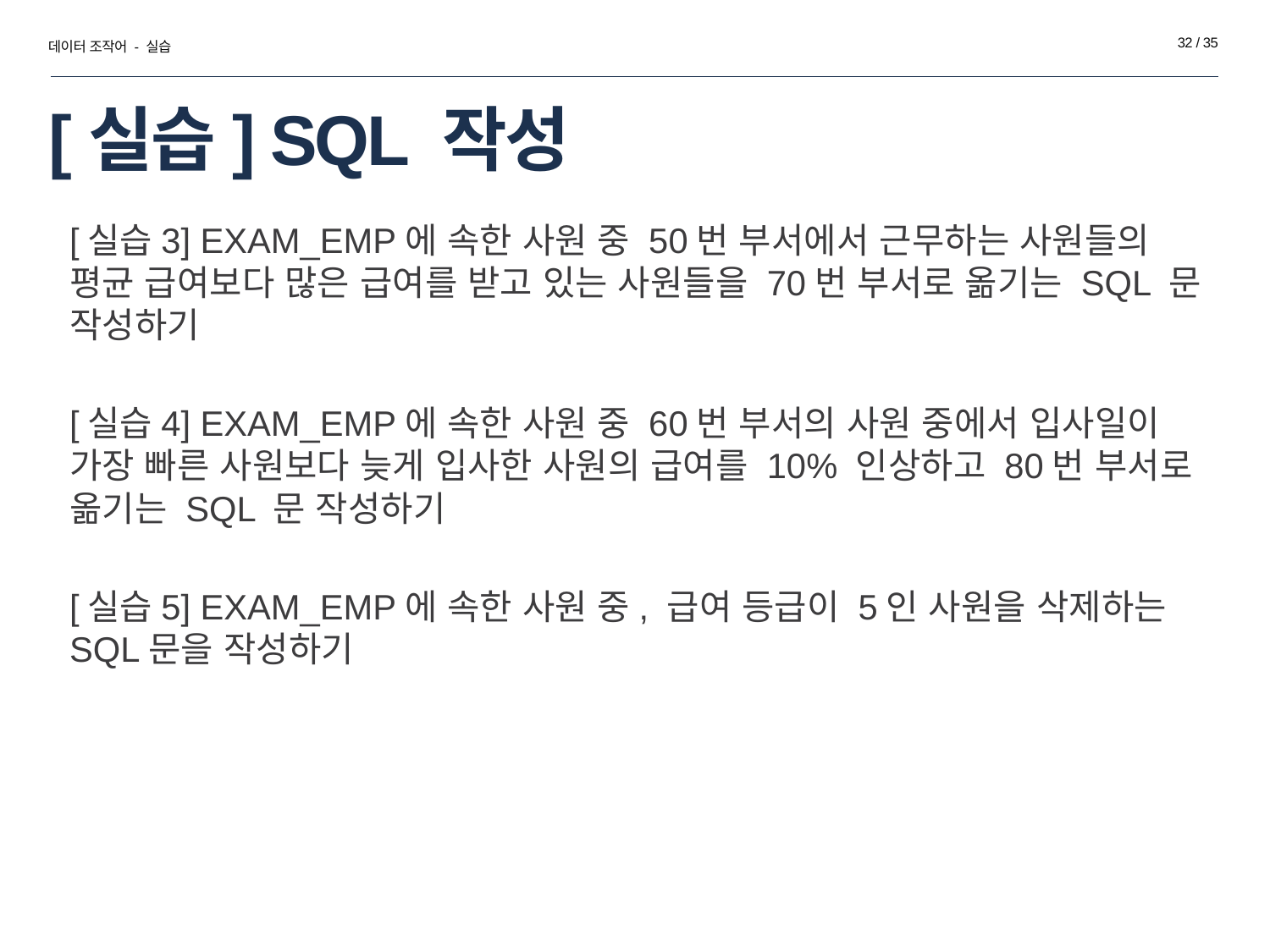

32 / 35
데이터 조작어 - 실습
# [실습] SQL 작성

[실습3] EXAM_EMP에 속한 사원 중 50번 부서에서 근무하는 사원들의 평균 급여보다 많은 급여를 받고 있는 사원들을 70번 부서로 옮기는 SQL 문 작성하기

[실습4] EXAM_EMP에 속한 사원 중 60번 부서의 사원 중에서 입사일이 가장 빠른 사원보다 늦게 입사한 사원의 급여를 10% 인상하고 80번 부서로 옮기는 SQL 문 작성하기

[실습5] EXAM_EMP에 속한 사원 중, 급여 등급이 5인 사원을 삭제하는 SQL문을 작성하기